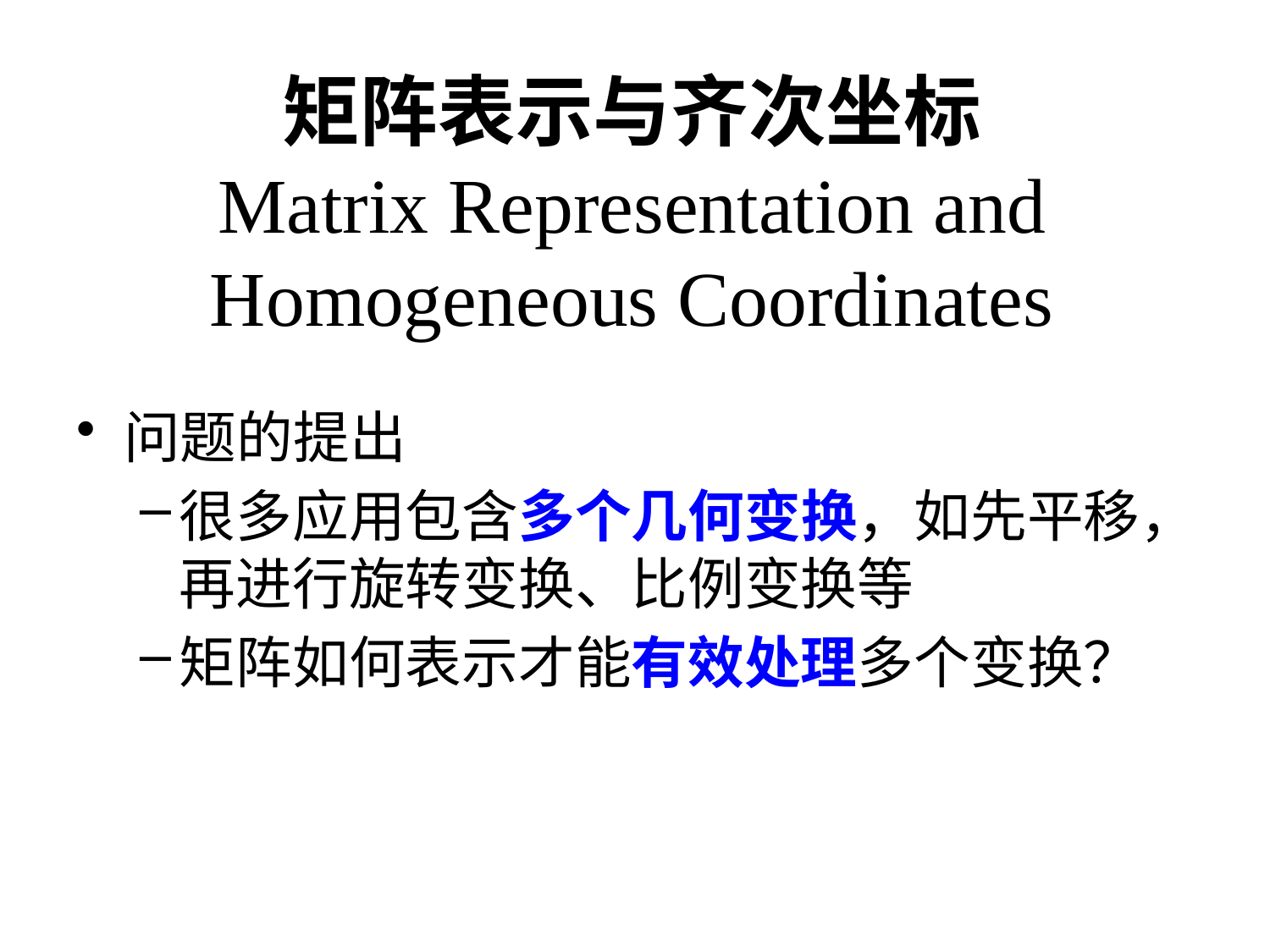

# 矩阵表示与齐次坐标 Matrix Representation and Homogeneous Coordinates

问题的提出
很多应用包含多个几何变换，如先平移，再进行旋转变换、比例变换等
矩阵如何表示才能有效处理多个变换？